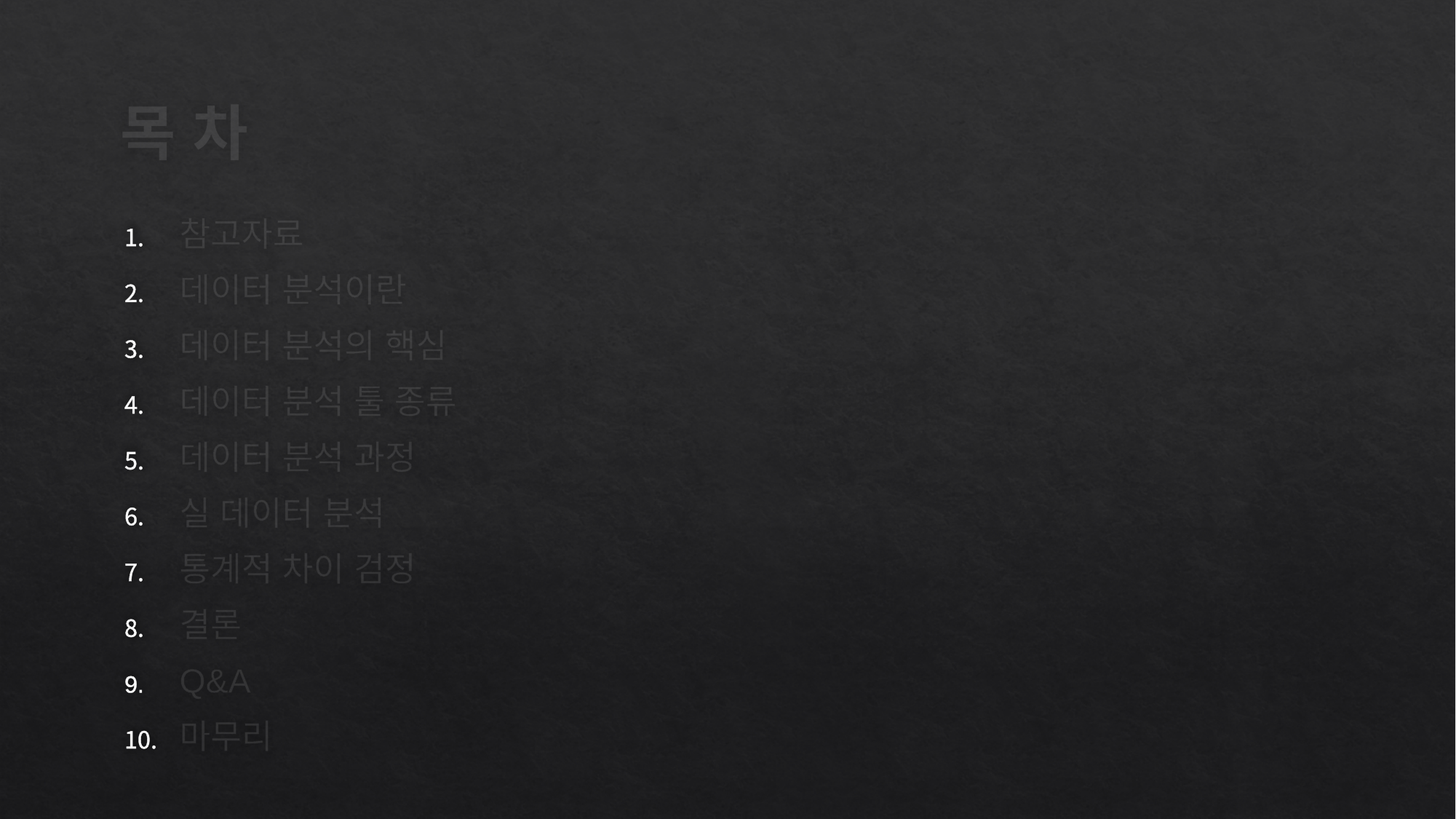

# 목 차
참고자료
데이터 분석이란
데이터 분석의 핵심
데이터 분석 툴 종류
데이터 분석 과정
실 데이터 분석
통계적 차이 검정
결론
Q&A
마무리